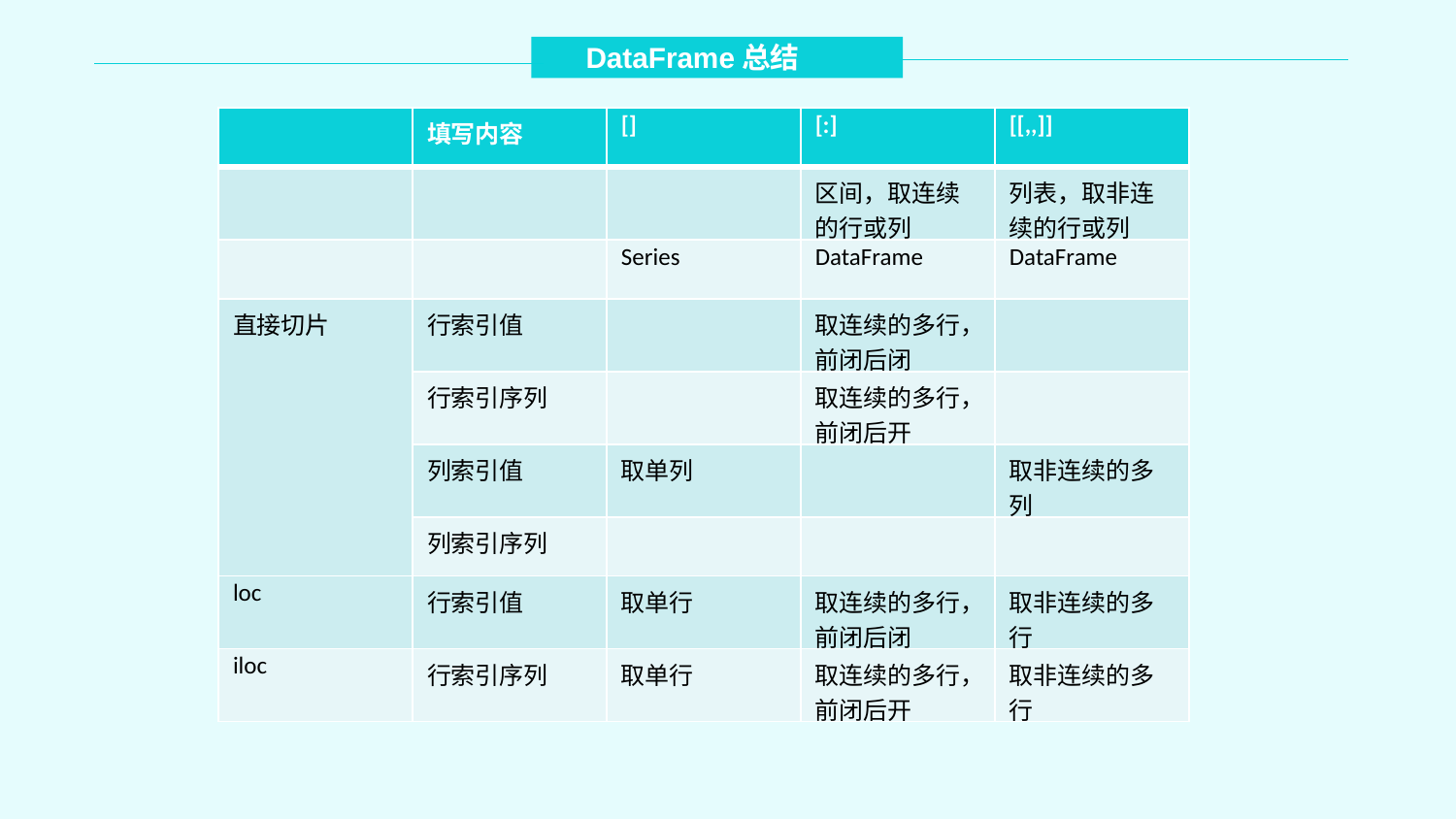

DataFrame总结

|  | 填写内容 | [] | [:] | [[,,]] |
| --- | --- | --- | --- | --- |
|  |  |  | 区间，取连续的行或列 | 列表，取非连续的行或列 |
|  |  | Series | DataFrame | DataFrame |
| 直接切片 | 行索引值 |  | 取连续的多行，前闭后闭 |  |
|  | 行索引序列 |  | 取连续的多行，前闭后开 |  |
|  | 列索引值 | 取单列 |  | 取非连续的多列 |
|  | 列索引序列 |  |  |  |
| loc | 行索引值 | 取单行 | 取连续的多行，前闭后闭 | 取非连续的多行 |
| iloc | 行索引序列 | 取单行 | 取连续的多行，前闭后开 | 取非连续的多行 |